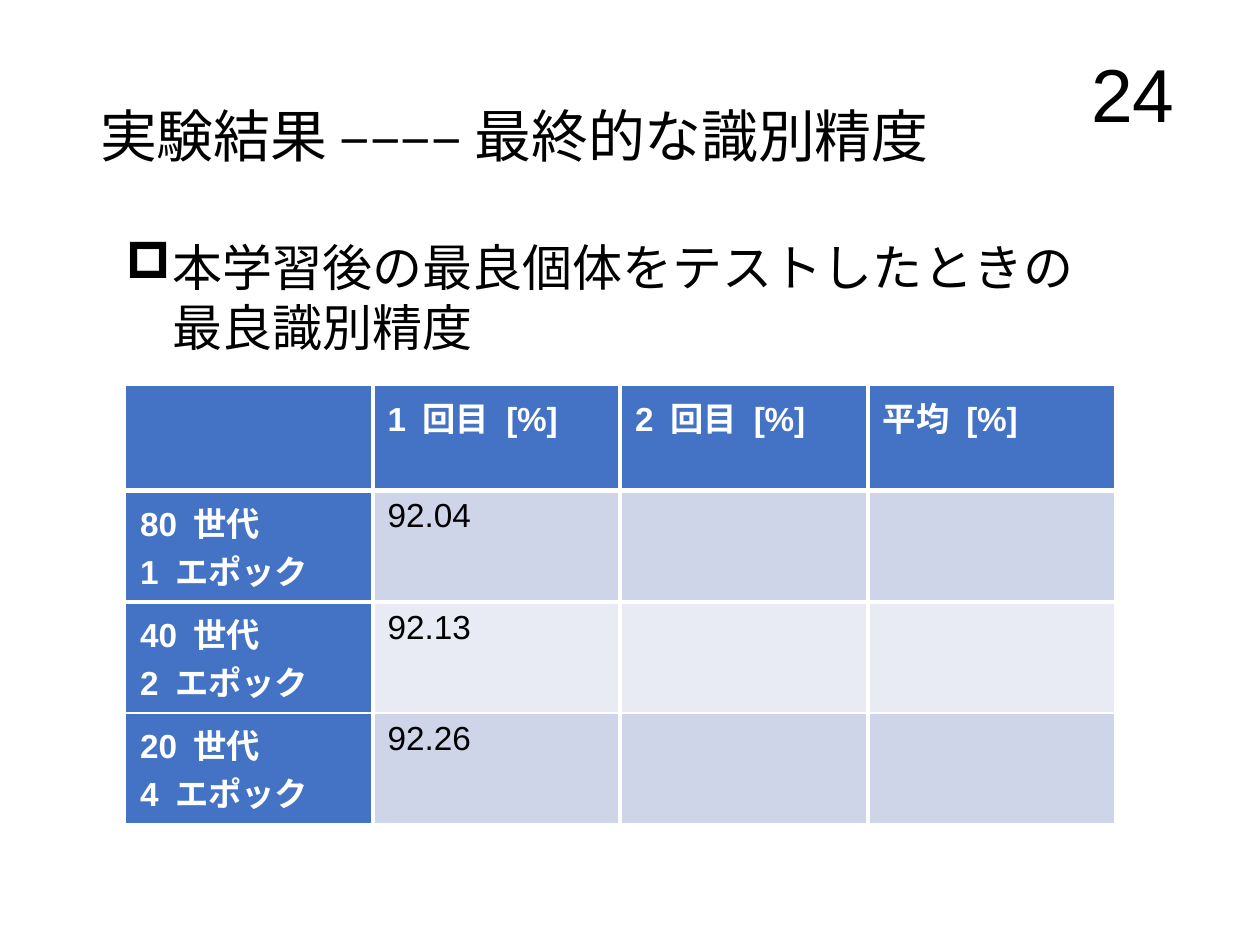

# 実験結果 –––– 最終的な識別精度
24
本学習後の最良個体をテストしたときの
最良識別精度
|  | 1 回目 [%] | 2 回目 [%] | 平均 [%] |
| --- | --- | --- | --- |
| 80 世代 1 エポック | 92.04 |  |  |
| 40 世代 2 エポック | 92.13 |  |  |
| 20 世代 4 エポック | 92.26 |  |  |